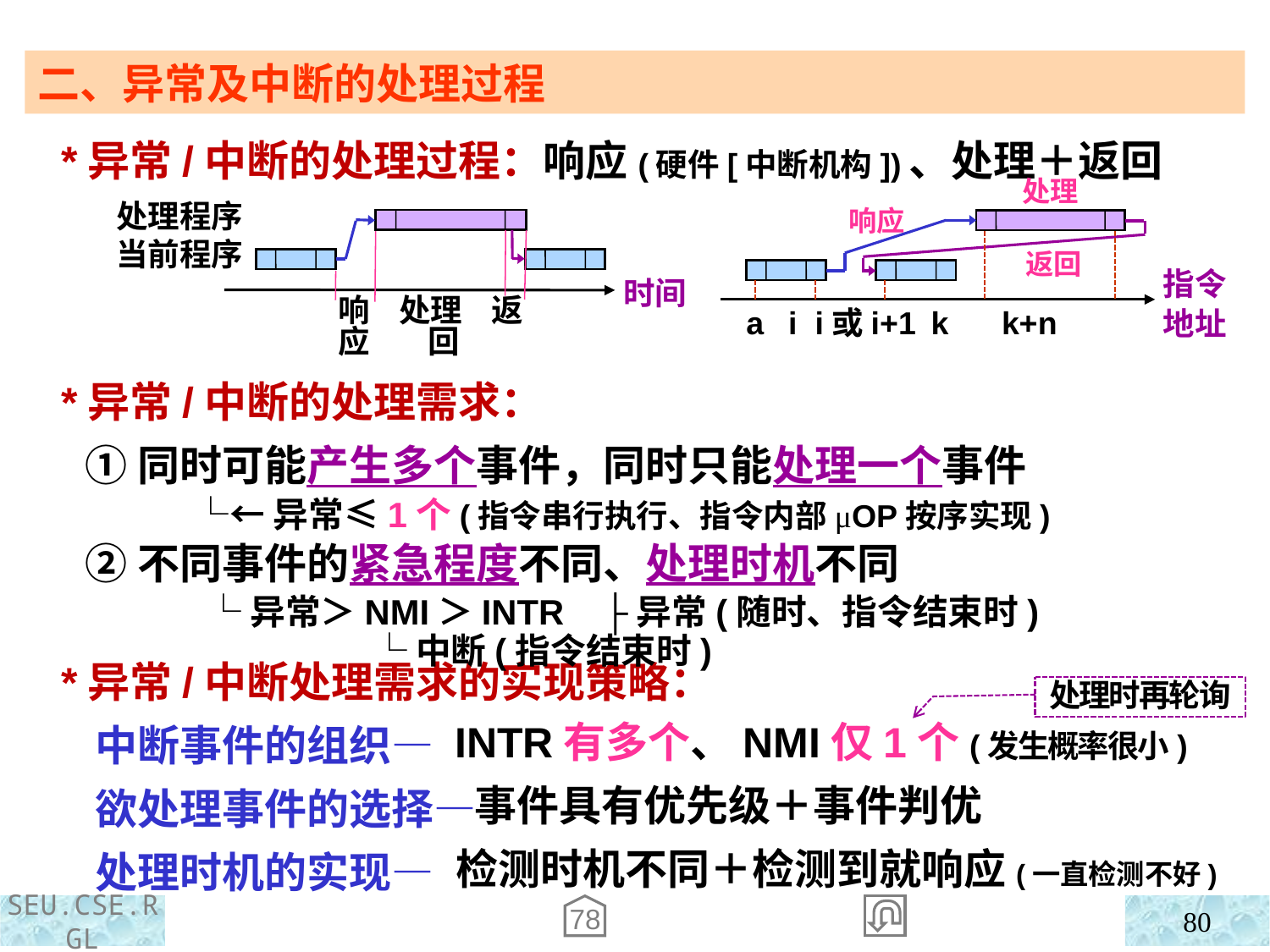

二、异常及中断的处理过程
  *异常/中断的处理过程：响应(硬件[中断机构])、处理＋返回
处理
响应

返回

指令
地址
 a   i  i或i+1  k      k+n
处理程序
当前程序

时间
响    处理    返
应        回
  *异常/中断的处理需求：
     ①同时可能产生多个事件，同时只能处理一个事件
                    └←异常≤1个(指令串行执行、指令内部μOP按序实现)
     ②不同事件的紧急程度不同、处理时机不同
                     └异常＞NMI＞INTR    ├异常(随时、指令结束时)
                                          └中断(指令结束时)
  *异常/中断处理需求的实现策略：
     中断事件的组织—
     欲处理事件的选择—
     处理时机的实现—
处理时再轮询
    INTR有多个、NMI仅1个(发生概率很小)
      事件具有优先级＋事件判优
    检测时机不同＋检测到就响应(一直检测不好)

78
80